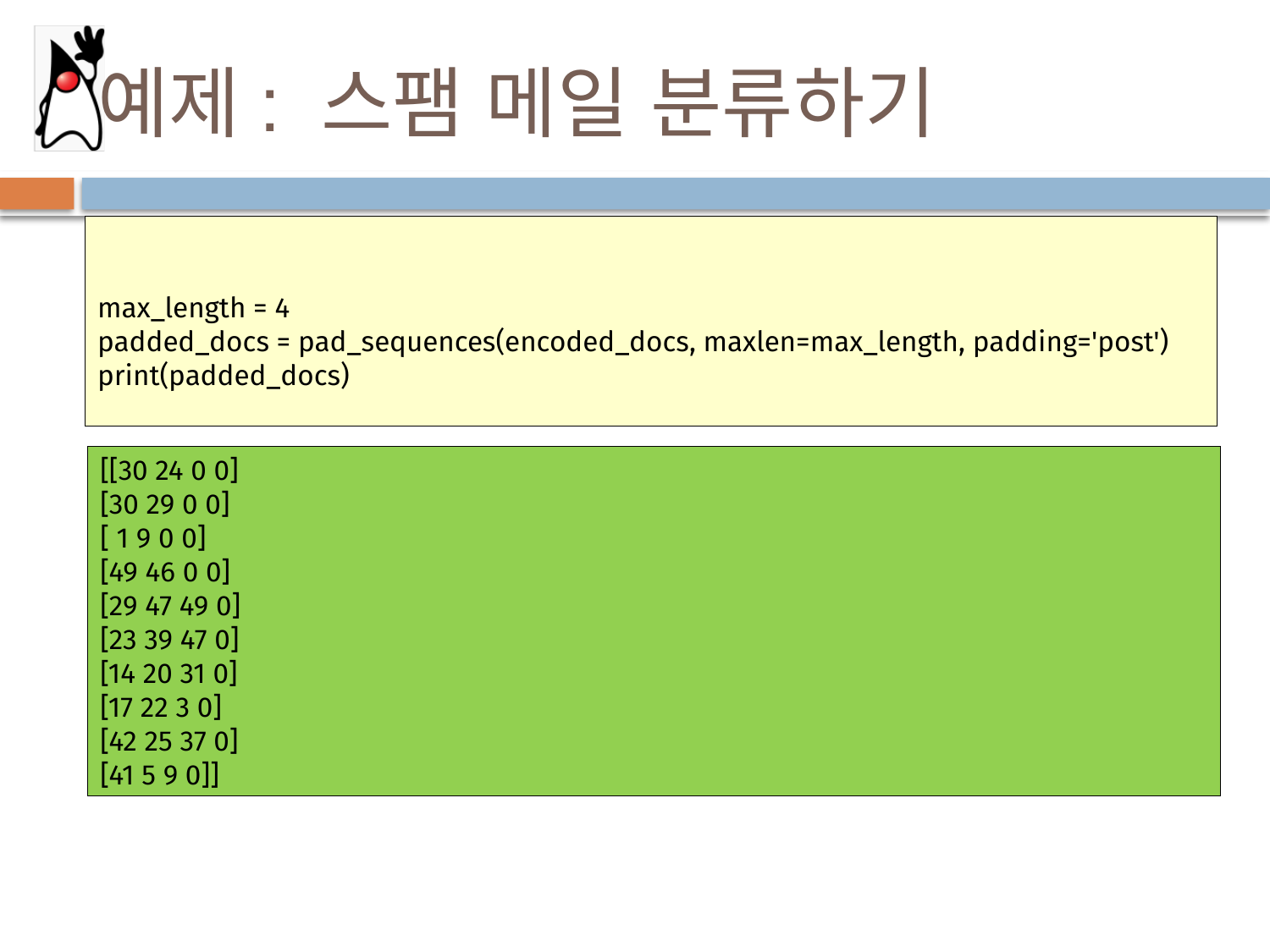

# 예제: 스팸 메일 분류하기

max_length = 4
padded_docs = pad_sequences(encoded_docs, maxlen=max_length, padding='post')
print(padded_docs)
[[30 24 0 0]
[30 29 0 0]
[ 1 9 0 0]
[49 46 0 0]
[29 47 49 0]
[23 39 47 0]
[14 20 31 0]
[17 22 3 0]
[42 25 37 0]
[41 5 9 0]]